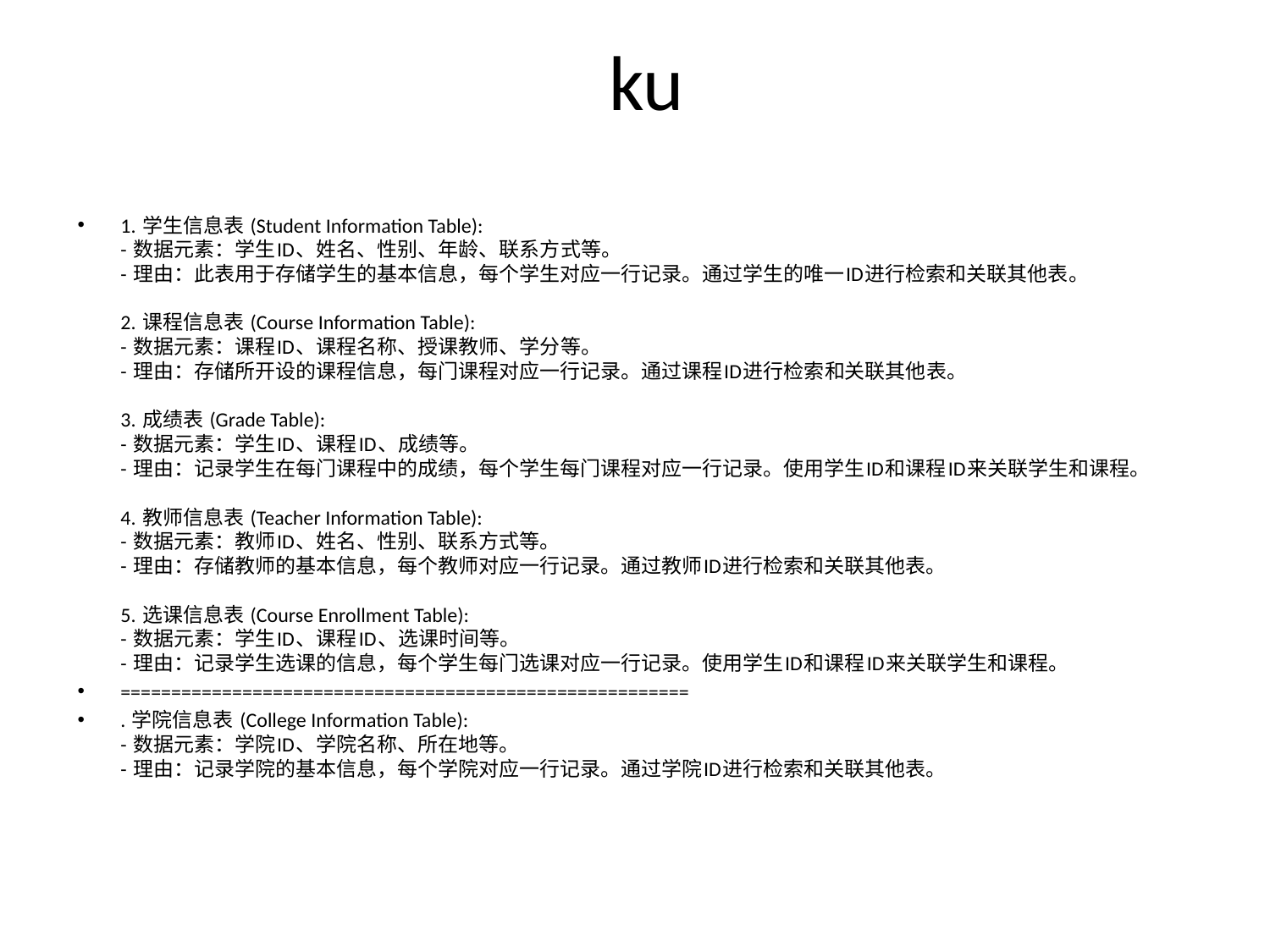

# ku
1. 学生信息表 (Student Information Table):
- 数据元素：学生ID、姓名、性别、年龄、联系方式等。
- 理由：此表用于存储学生的基本信息，每个学生对应一行记录。通过学生的唯一ID进行检索和关联其他表。
2. 课程信息表 (Course Information Table):
- 数据元素：课程ID、课程名称、授课教师、学分等。
- 理由：存储所开设的课程信息，每门课程对应一行记录。通过课程ID进行检索和关联其他表。
3. 成绩表 (Grade Table):
- 数据元素：学生ID、课程ID、成绩等。
- 理由：记录学生在每门课程中的成绩，每个学生每门课程对应一行记录。使用学生ID和课程ID来关联学生和课程。
4. 教师信息表 (Teacher Information Table):
- 数据元素：教师ID、姓名、性别、联系方式等。
- 理由：存储教师的基本信息，每个教师对应一行记录。通过教师ID进行检索和关联其他表。
5. 选课信息表 (Course Enrollment Table):
- 数据元素：学生ID、课程ID、选课时间等。
- 理由：记录学生选课的信息，每个学生每门选课对应一行记录。使用学生ID和课程ID来关联学生和课程。
========================================================
. 学院信息表 (College Information Table):
- 数据元素：学院ID、学院名称、所在地等。
- 理由：记录学院的基本信息，每个学院对应一行记录。通过学院ID进行检索和关联其他表。